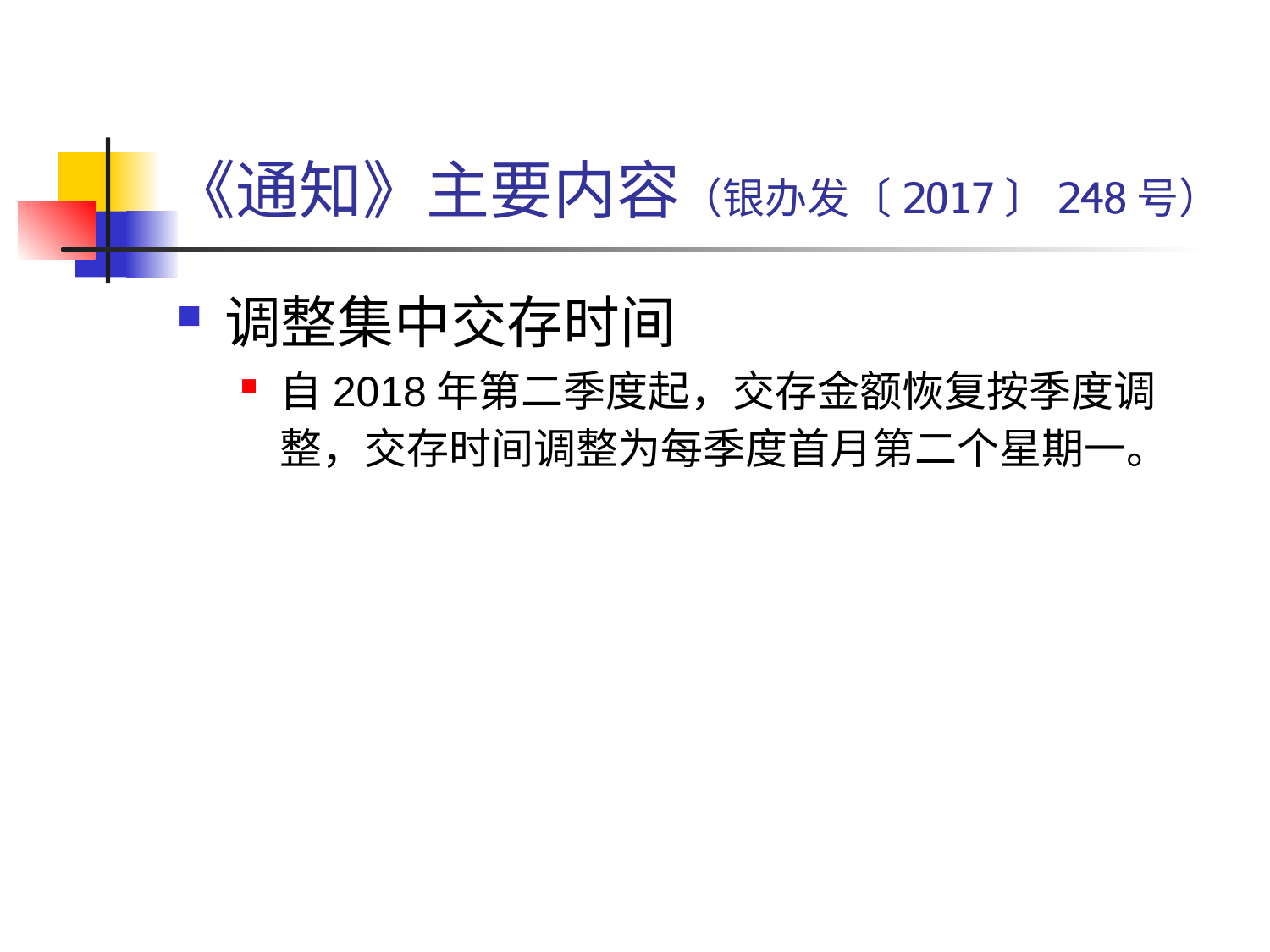

# 《通知》主要内容（银办发〔2017〕248号）
调整集中交存时间
自2018年第二季度起，交存金额恢复按季度调整，交存时间调整为每季度首月第二个星期一。